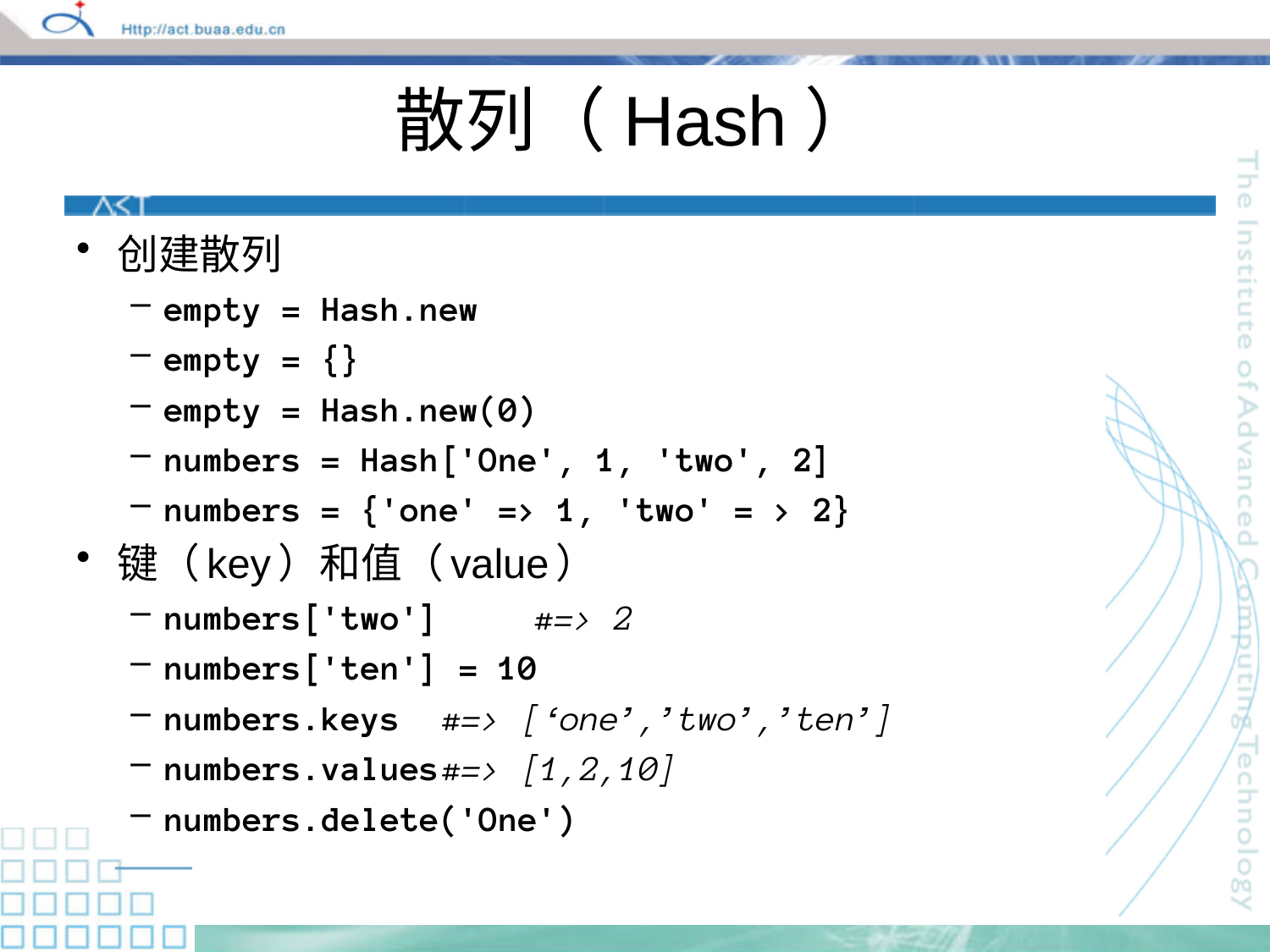

# 散列（Hash）
创建散列
empty = Hash.new
empty = {}
empty = Hash.new(0)
numbers = Hash['One', 1, 'two', 2]
numbers = {'one' => 1, 'two' = > 2}
键（key）和值（value）
numbers['two'] 	#=> 2
numbers['ten'] = 10
numbers.keys	#=> [‘one’,’two’,’ten’]
numbers.values	#=> [1,2,10]
numbers.delete('One')